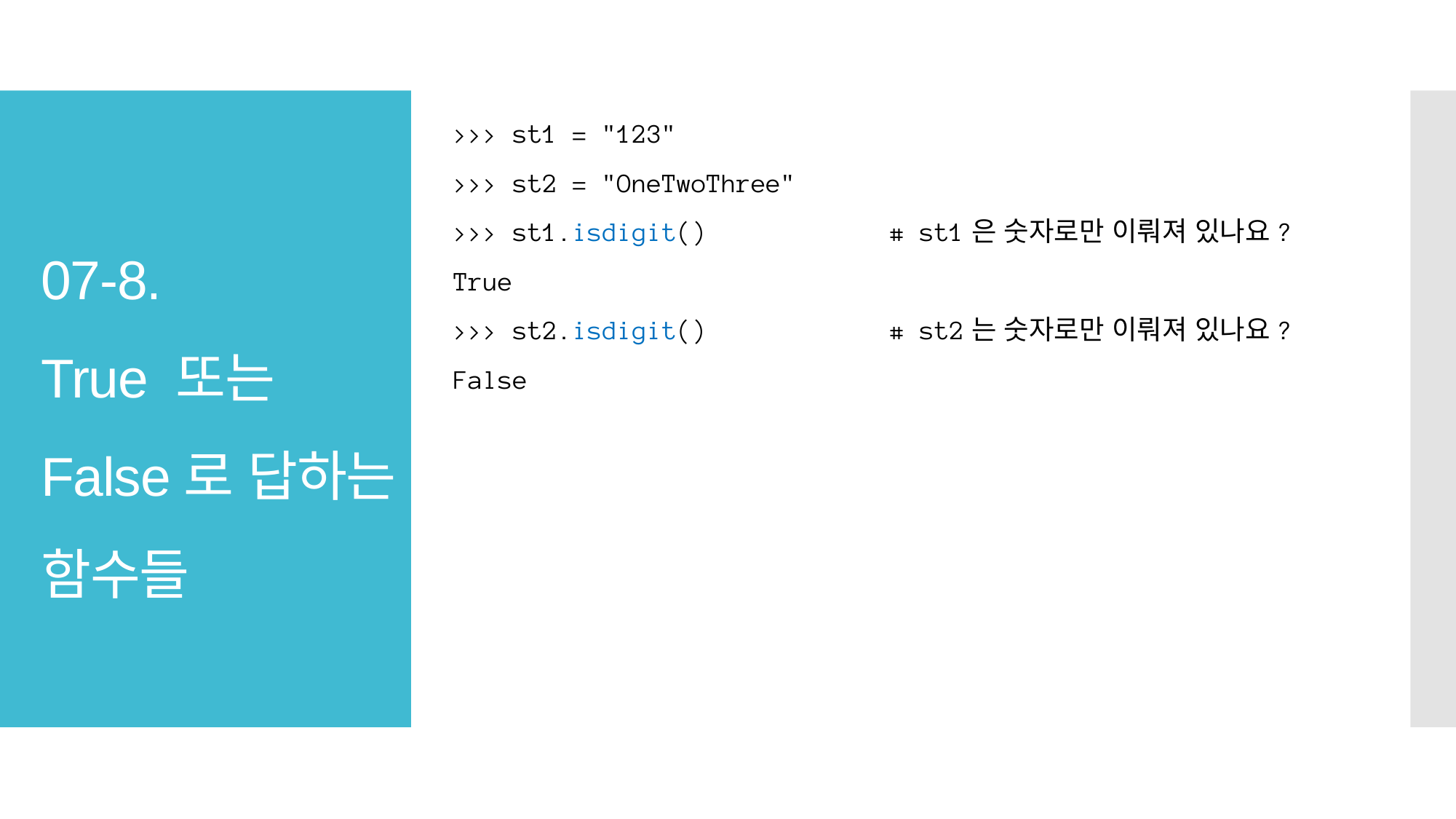

>>> st1 = "123"
>>> st2 = "OneTwoThree"
>>> st1.isdigit() 		# st1은 숫자로만 이뤄져 있나요?
True
>>> st2.isdigit() 		# st2는 숫자로만 이뤄져 있나요?
False
# 07-8. True 또는 False로 답하는 함수들